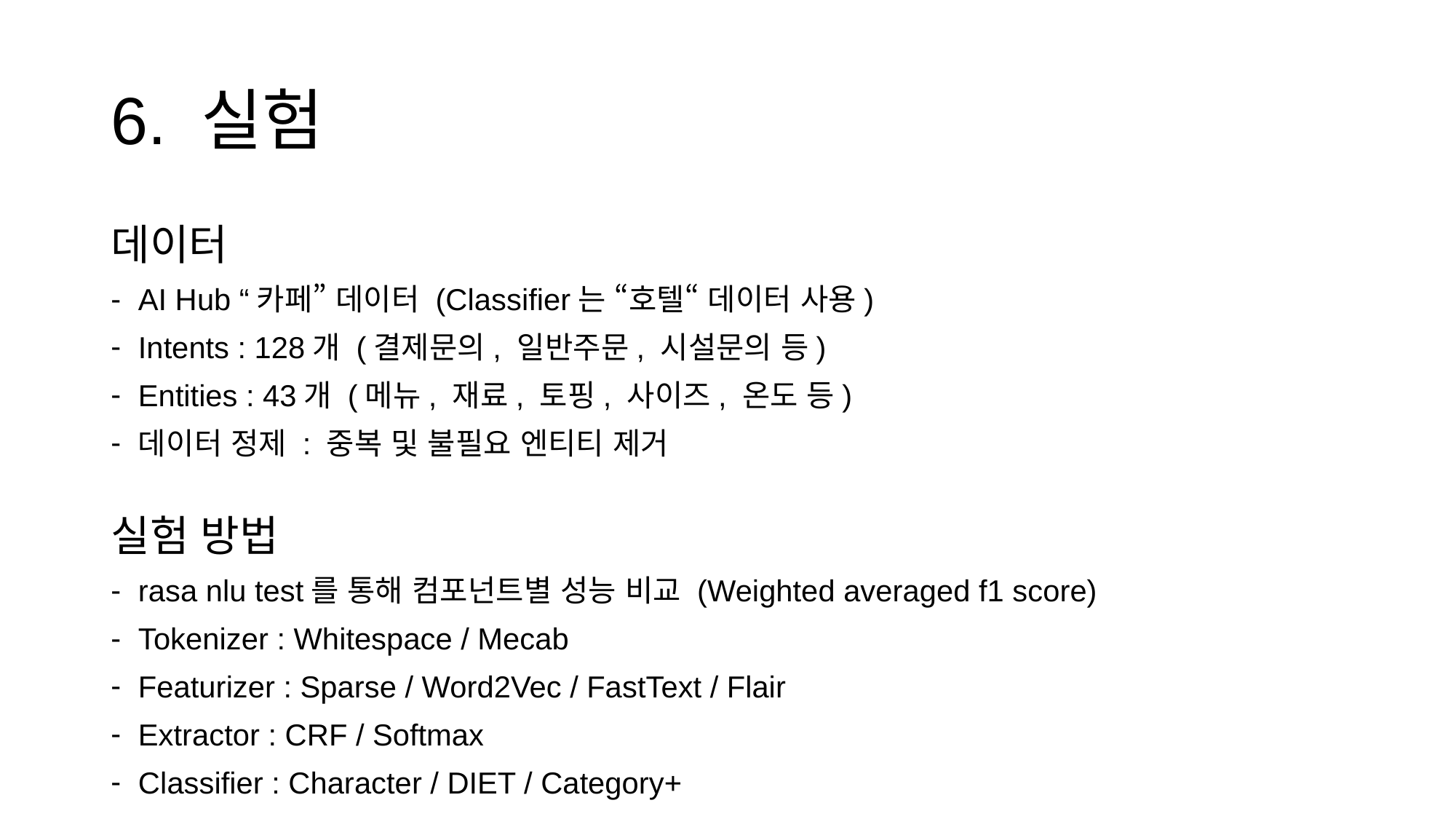

# 6. 실험
데이터
AI Hub “카페” 데이터 (Classifier는 “호텔“ 데이터 사용)
Intents : 128개 (결제문의, 일반주문, 시설문의 등)
Entities : 43개 (메뉴, 재료, 토핑, 사이즈, 온도 등)
데이터 정제 : 중복 및 불필요 엔티티 제거

실험 방법
rasa nlu test를 통해 컴포넌트별 성능 비교 (Weighted averaged f1 score)
Tokenizer : Whitespace / Mecab
Featurizer : Sparse / Word2Vec / FastText / Flair
Extractor : CRF / Softmax
Classifier : Character / DIET / Category+